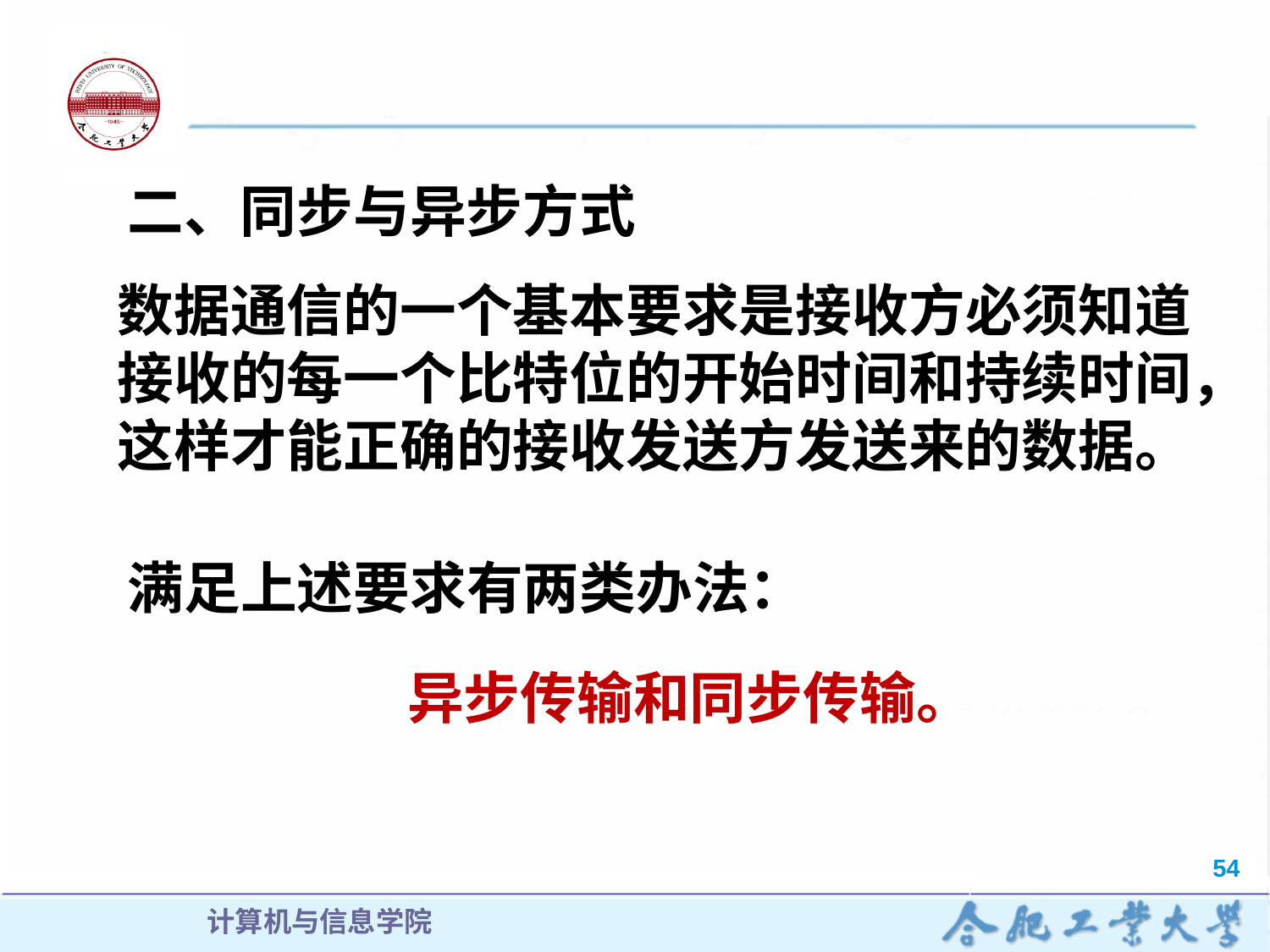

二、同步与异步方式
数据通信的一个基本要求是接收方必须知道接收的每一个比特位的开始时间和持续时间，这样才能正确的接收发送方发送来的数据。
满足上述要求有两类办法：
异步传输和同步传输。